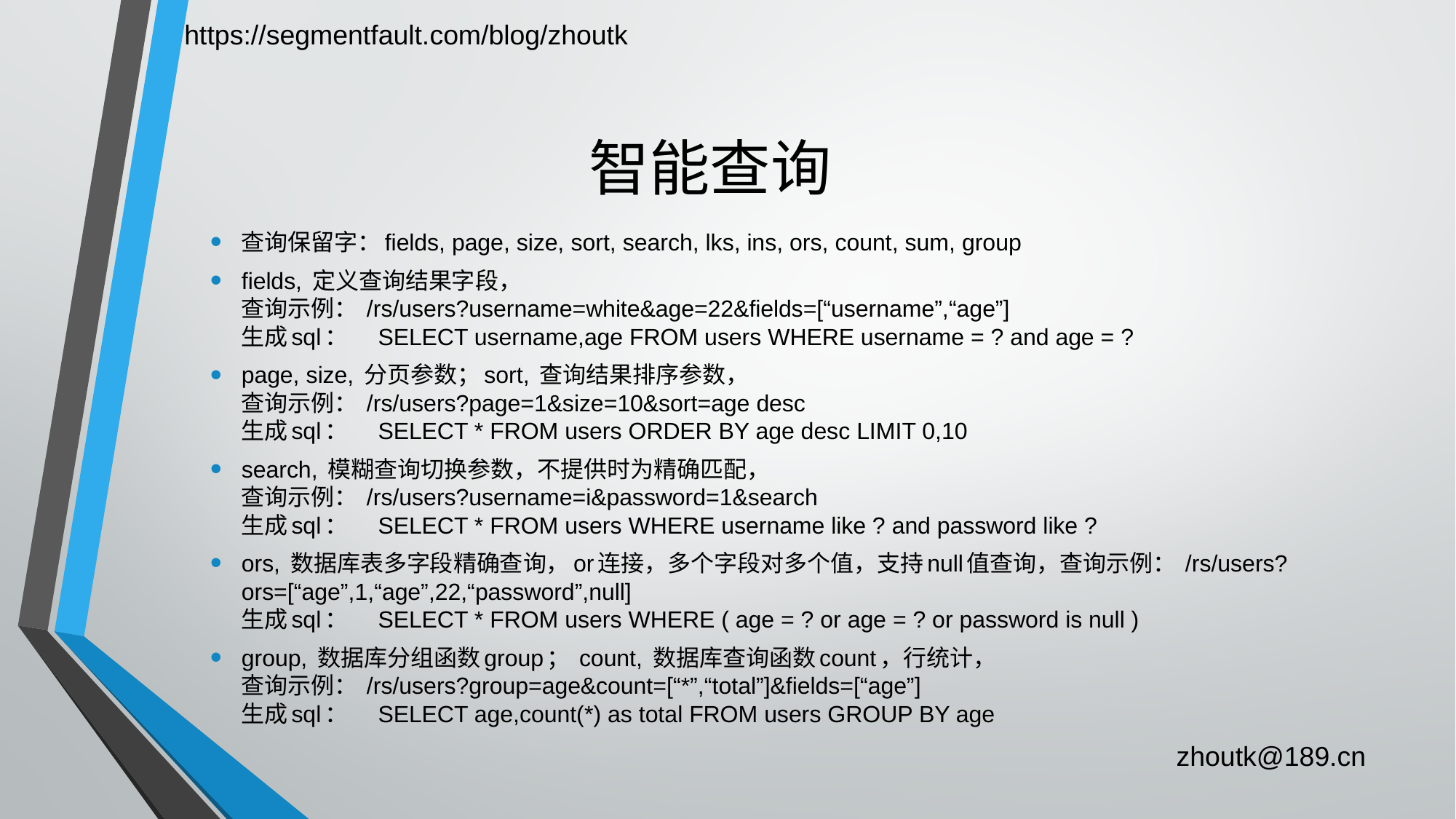

https://segmentfault.com/blog/zhoutk
# 智能查询
查询保留字：fields, page, size, sort, search, lks, ins, ors, count, sum, group
fields, 定义查询结果字段，
查询示例： /rs/users?username=white&age=22&fields=[“username”,“age”]
生成sql：     SELECT username,age FROM users WHERE username = ? and age = ?
page, size, 分页参数；sort, 查询结果排序参数，
查询示例： /rs/users?page=1&size=10&sort=age desc
生成sql：     SELECT * FROM users ORDER BY age desc LIMIT 0,10
search, 模糊查询切换参数，不提供时为精确匹配，
查询示例： /rs/users?username=i&password=1&search
生成sql：     SELECT * FROM users WHERE username like ? and password like ?
ors, 数据库表多字段精确查询，or连接，多个字段对多个值，支持null值查询，查询示例： /rs/users?ors=[“age”,1,“age”,22,“password”,null]
生成sql：     SELECT * FROM users WHERE ( age = ? or age = ? or password is null )
group, 数据库分组函数group； count, 数据库查询函数count，行统计，
查询示例： /rs/users?group=age&count=[“*”,“total”]&fields=[“age”]
生成sql：     SELECT age,count(*) as total FROM users GROUP BY age
zhoutk@189.cn